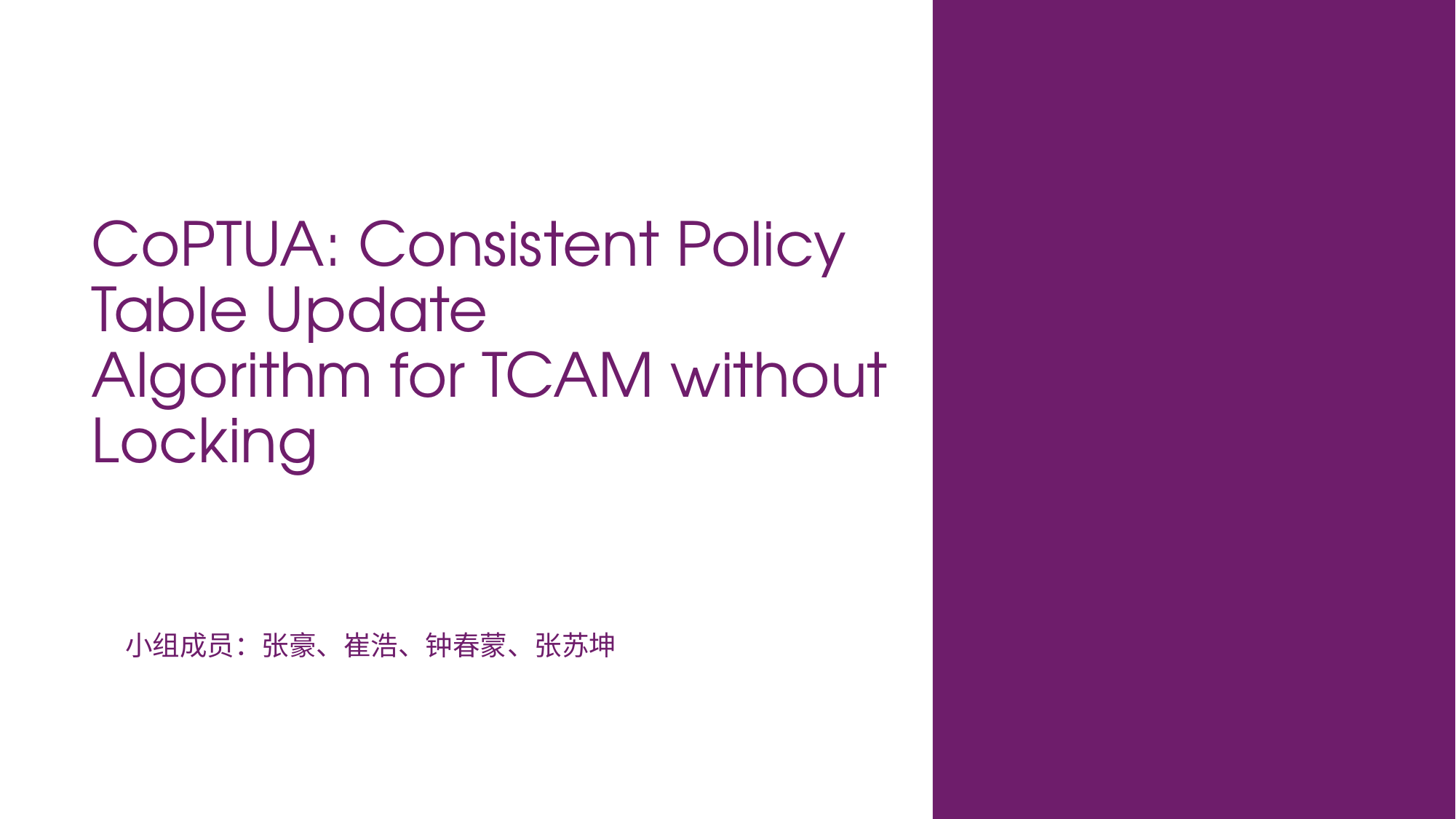

CoPTUA: Consistent Policy Table Update
Algorithm for TCAM without Locking
小组成员：张豪、崔浩、钟春蒙、张苏坤